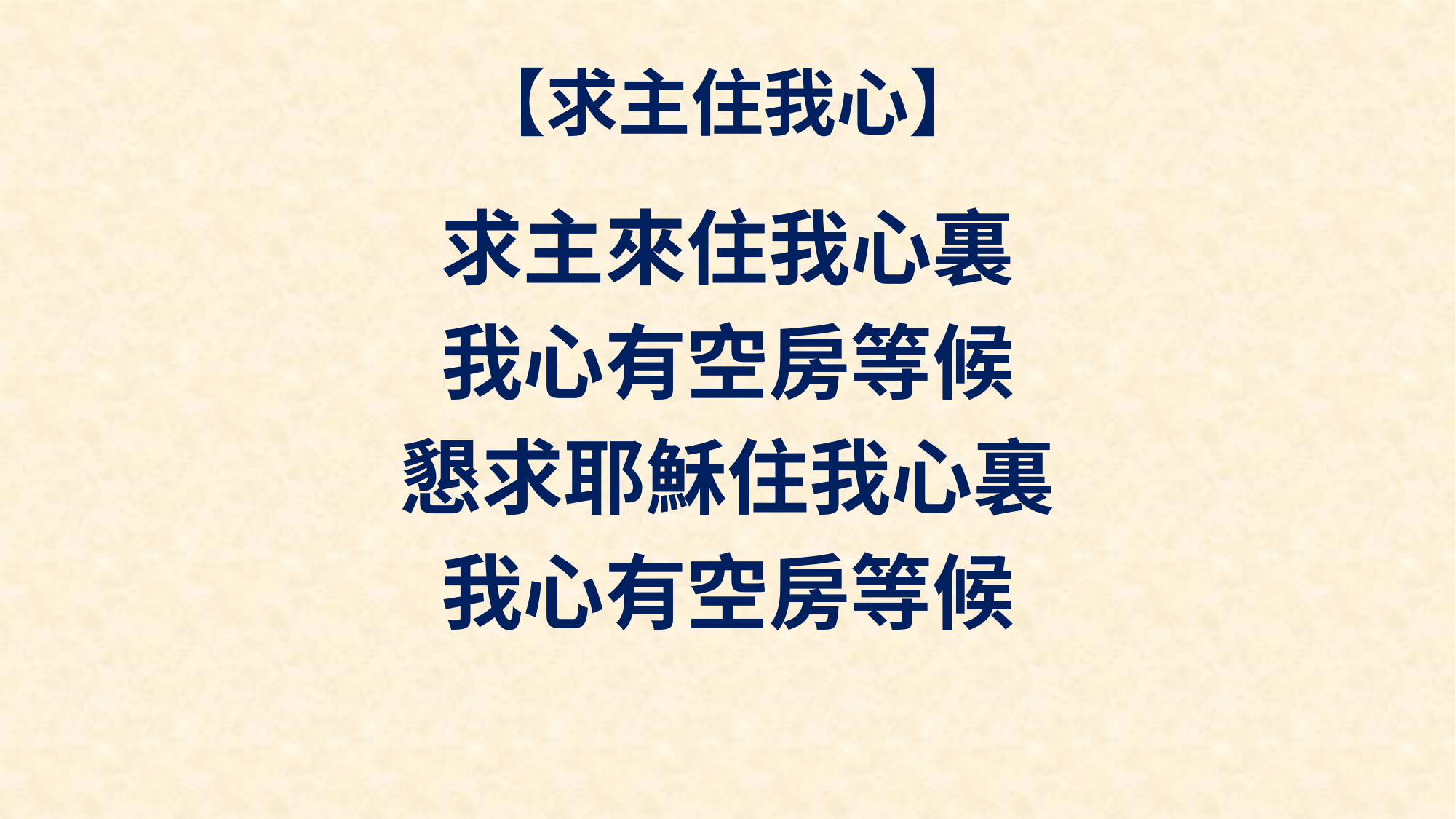

# 【求主住我心】
求主來住我心裏
我心有空房等候
懇求耶穌住我心裏
我心有空房等候